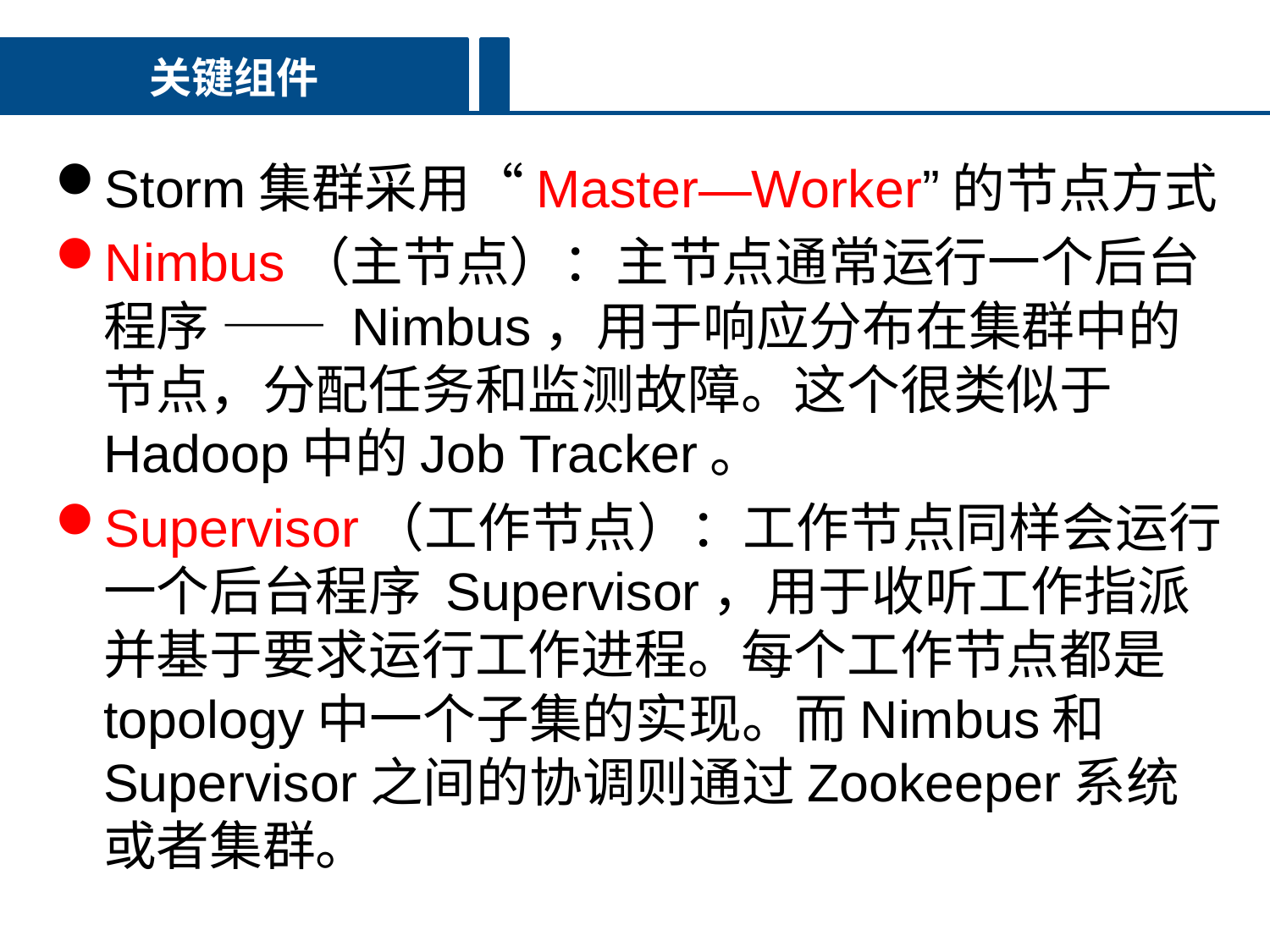

关键组件

Storm集群采用“Master—Worker”的节点方式
Nimbus（主节点）：主节点通常运行一个后台程序 —— Nimbus，用于响应分布在集群中的节点，分配任务和监测故障。这个很类似于Hadoop中的Job Tracker。
Supervisor（工作节点）：工作节点同样会运行一个后台程序 Supervisor，用于收听工作指派并基于要求运行工作进程。每个工作节点都是topology中一个子集的实现。而Nimbus和Supervisor之间的协调则通过Zookeeper系统或者集群。